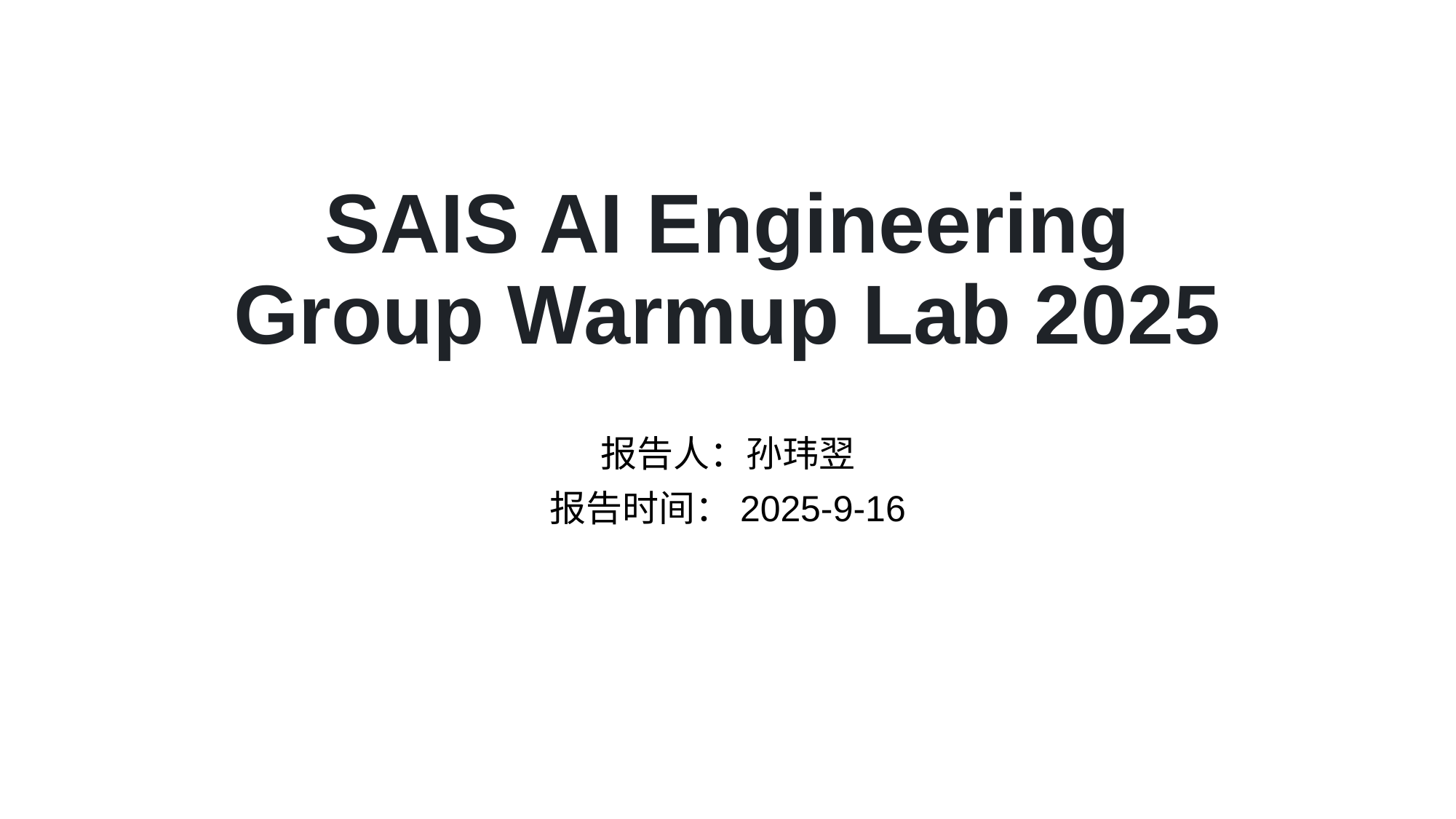

# SAIS AI Engineering Group Warmup Lab 2025
报告人：孙玮翌
报告时间：2025-9-16